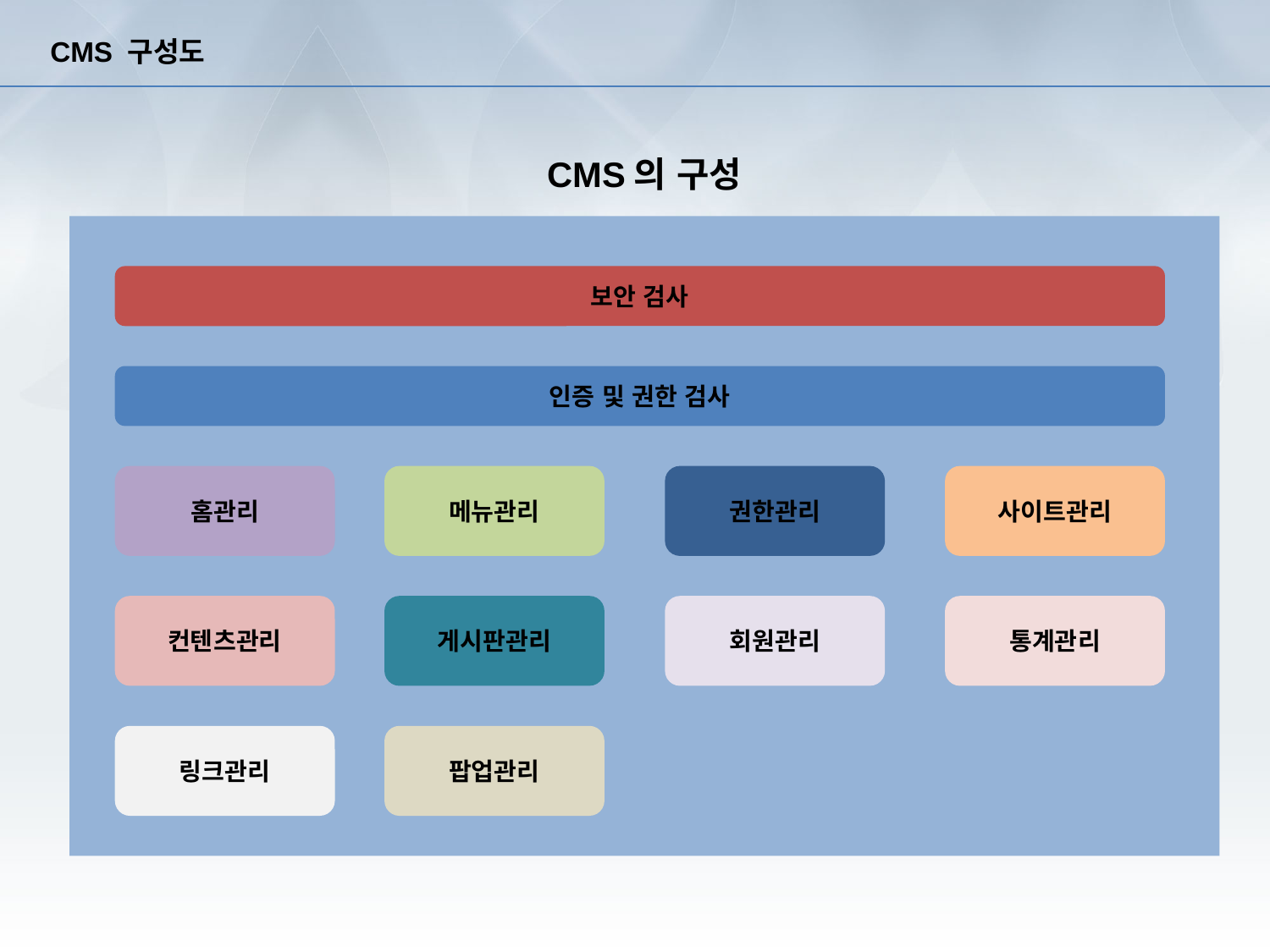

# CMS 구성도
CMS의 구성

보안 검사
인증 및 권한 검사
홈관리
메뉴관리
권한관리
사이트관리
컨텐츠관리
게시판관리
회원관리
통계관리
링크관리
팝업관리